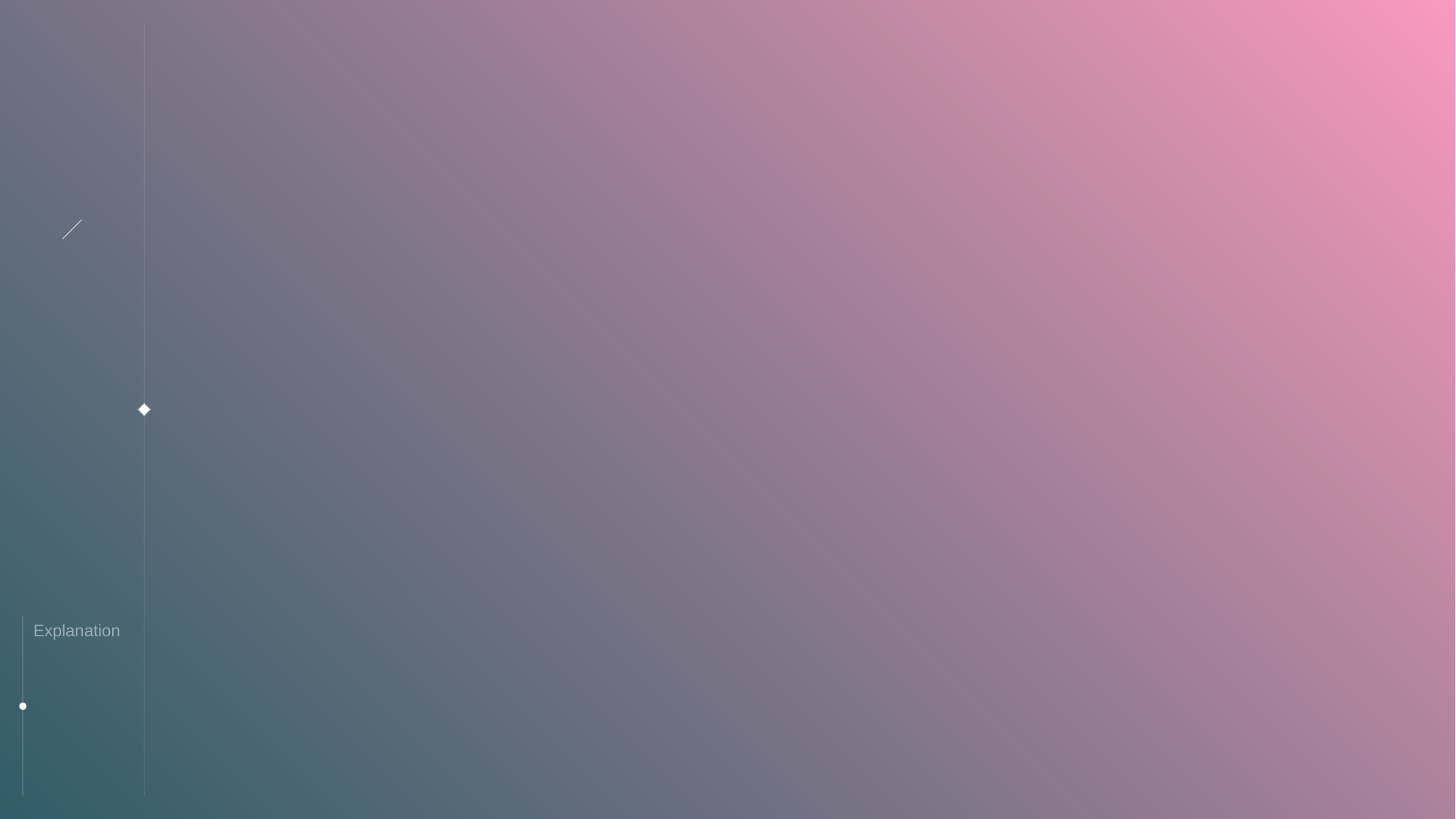

# 2. 기능

Explanation
Concept
Function
Practicality
Problem

15